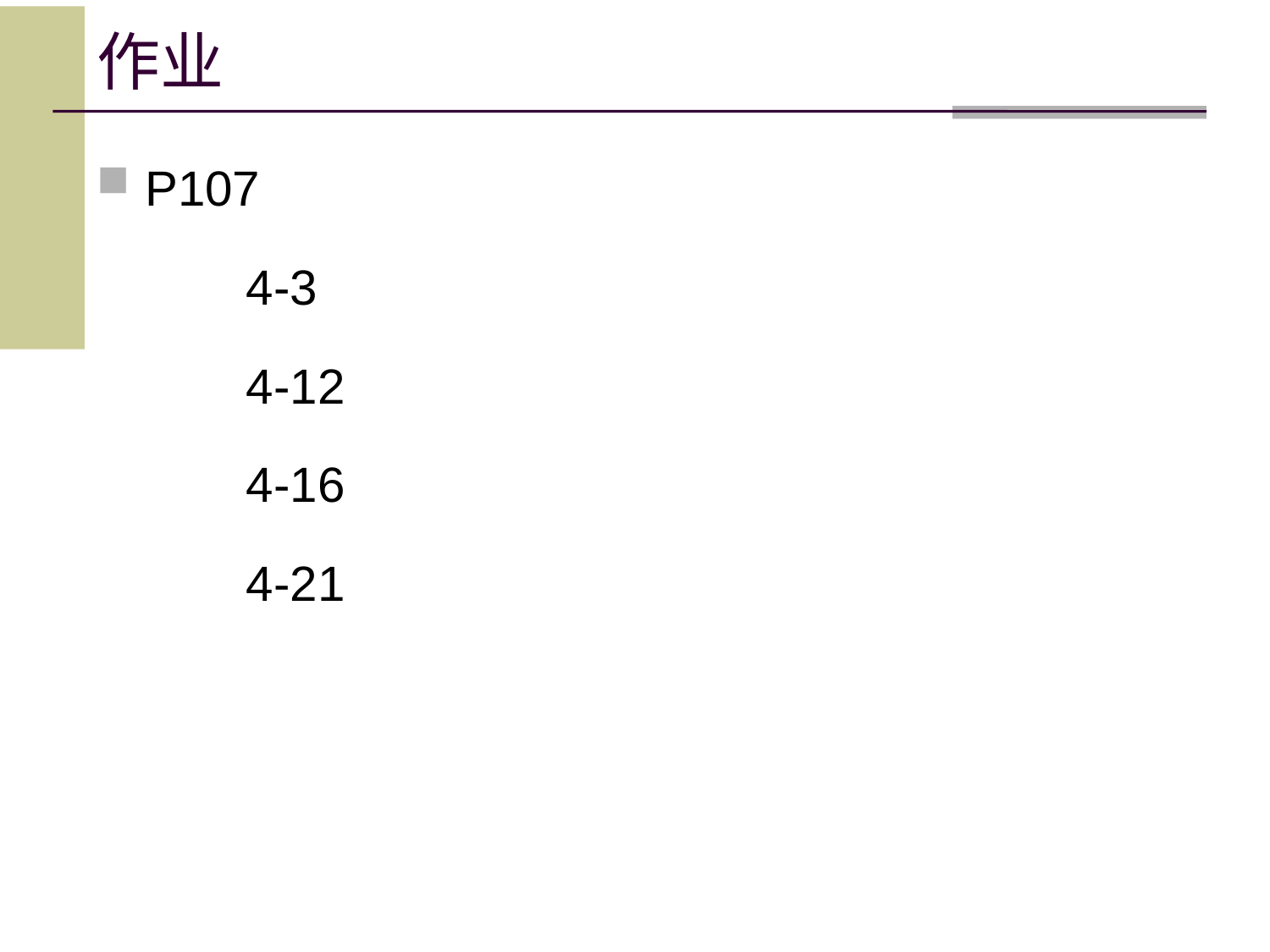

# 作业
P107
4-3
4-12
4-16
4-21